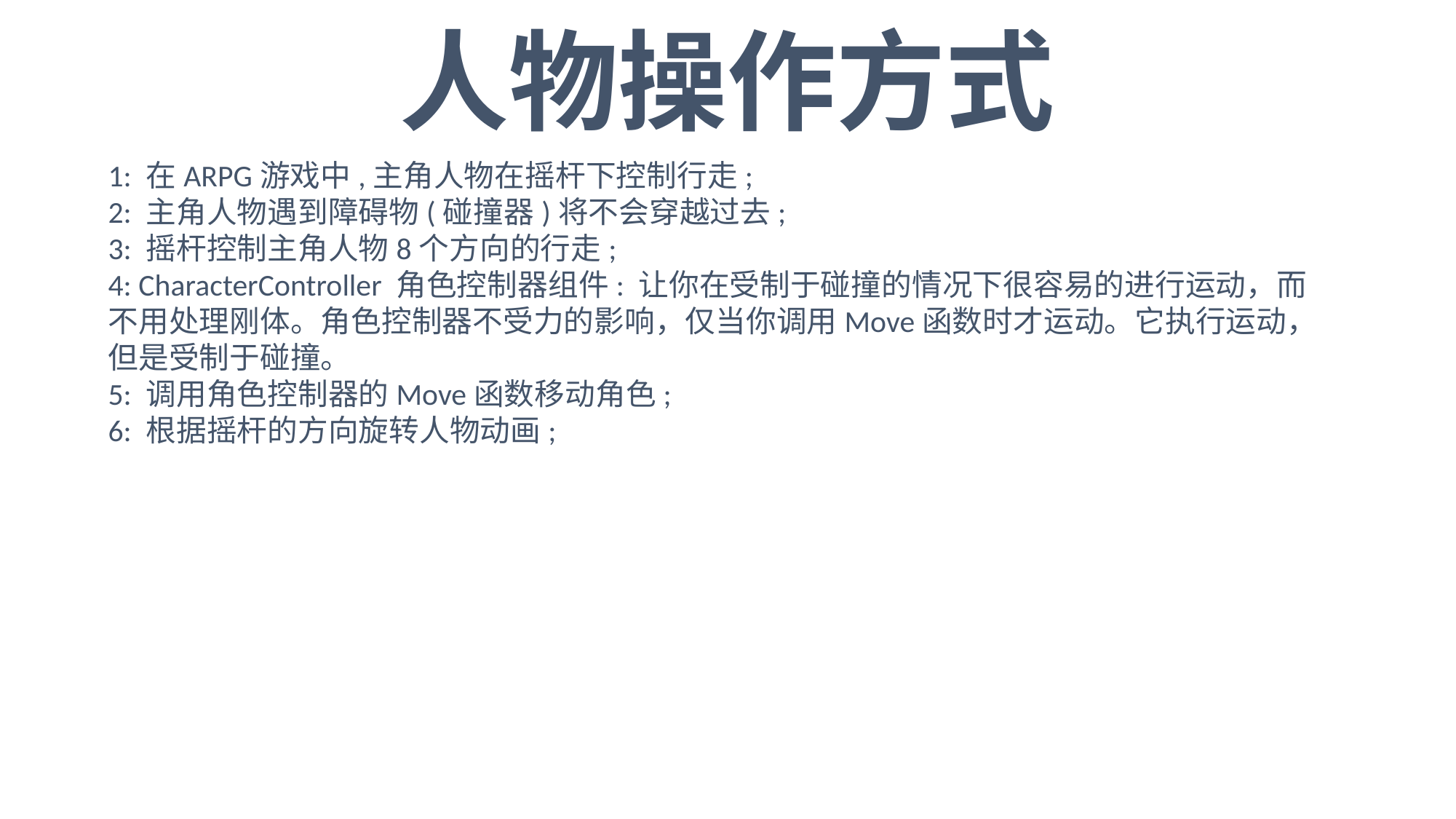

人物操作方式

1: 在ARPG游戏中,主角人物在摇杆下控制行走;
2: 主角人物遇到障碍物(碰撞器)将不会穿越过去;
3: 摇杆控制主角人物8个方向的行走;
4: CharacterController 角色控制器组件: 让你在受制于碰撞的情况下很容易的进行运动，而不用处理刚体。角色控制器不受力的影响，仅当你调用Move函数时才运动。它执行运动，但是受制于碰撞。
5: 调用角色控制器的Move函数移动角色;
6: 根据摇杆的方向旋转人物动画;
2